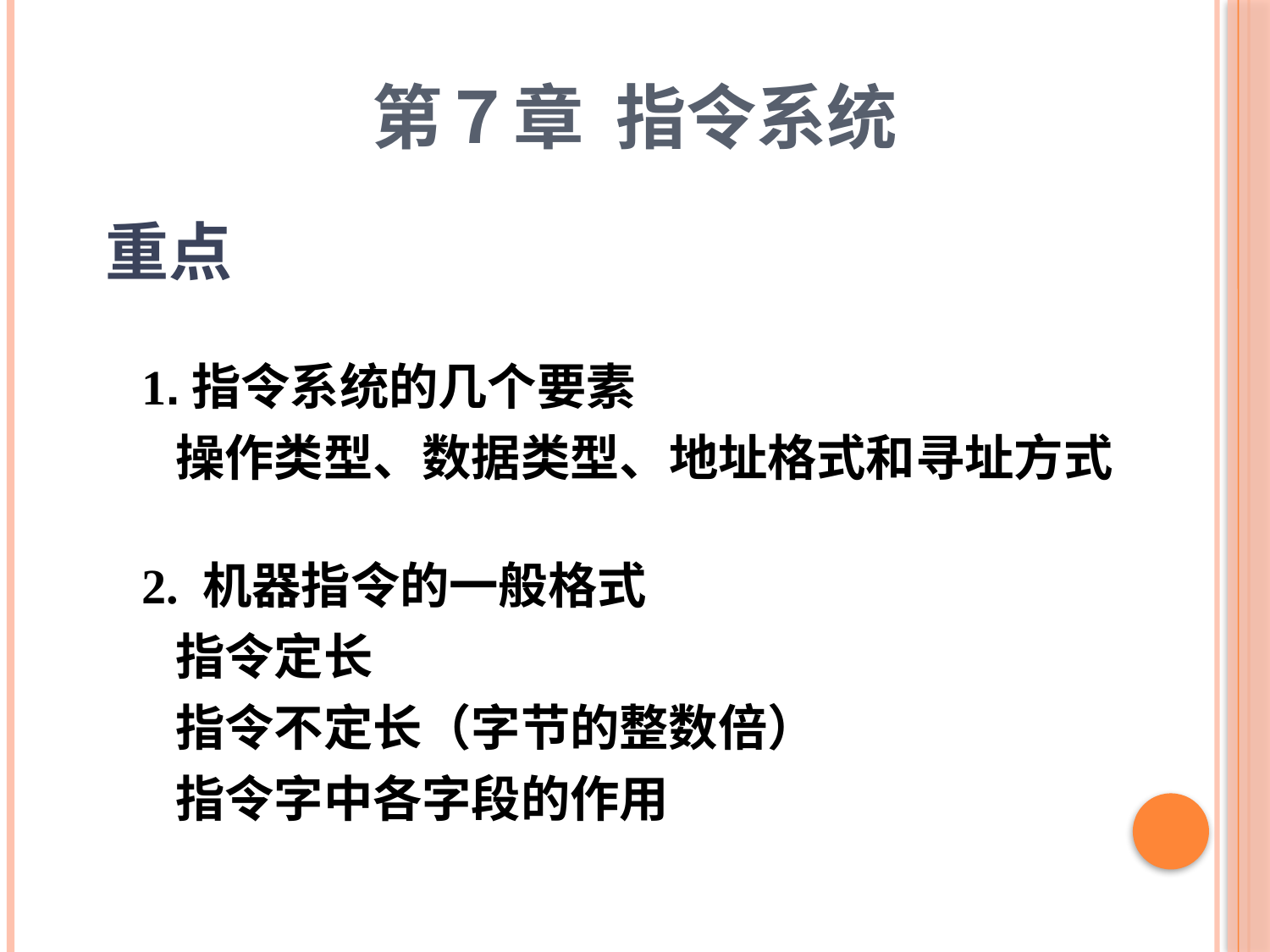

第７章  指令系统
重点
1.指令系统的几个要素
  操作类型、数据类型、地址格式和寻址方式
2. 机器指令的一般格式
  指令定长
  指令不定长（字节的整数倍）
  指令字中各字段的作用